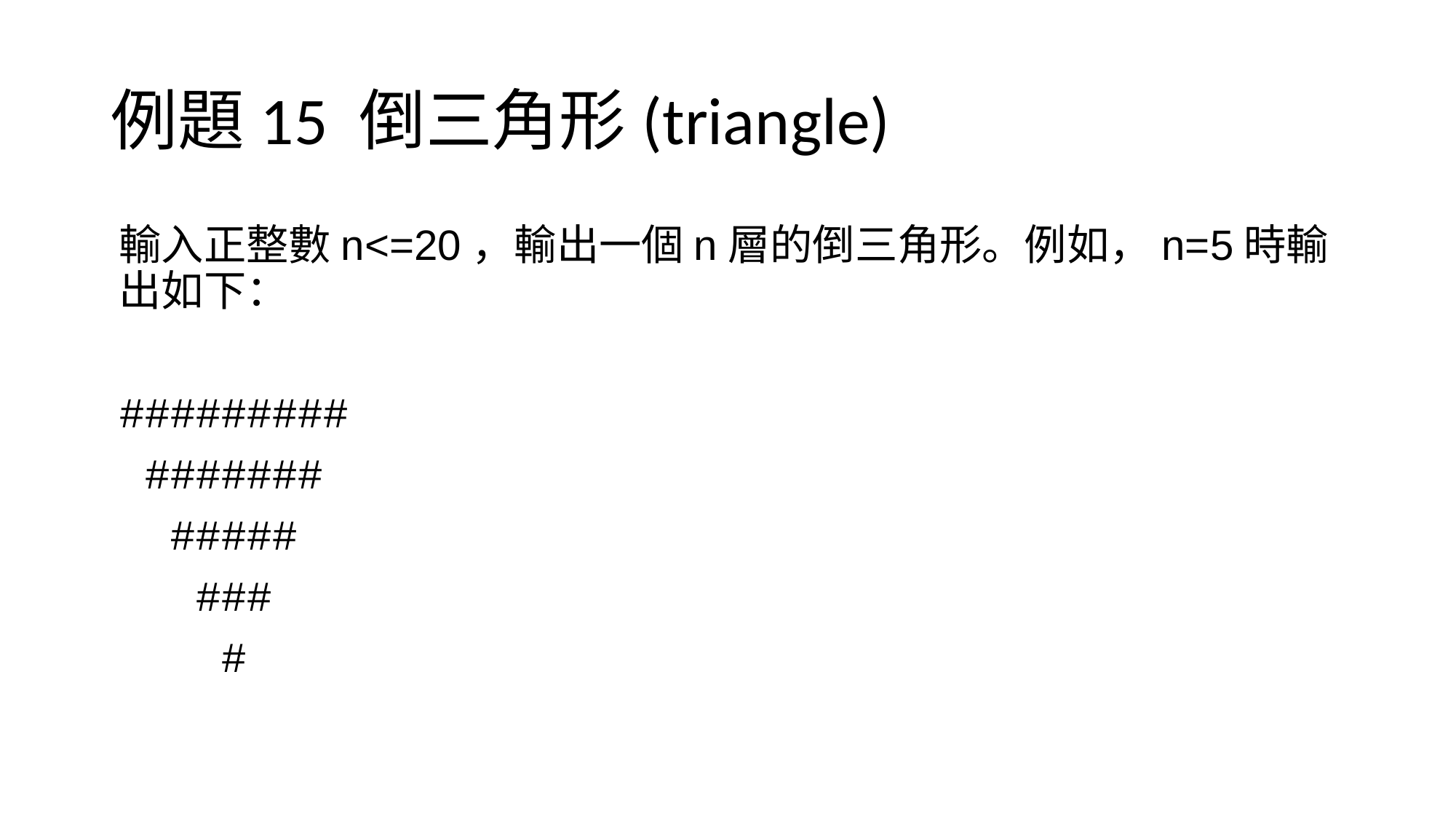

# 例題15 倒三角形(triangle)
輸入正整數n<=20，輸出一個n層的倒三角形。例如，n=5時輸出如下：

#########
 #######
  #####
   ###
    #